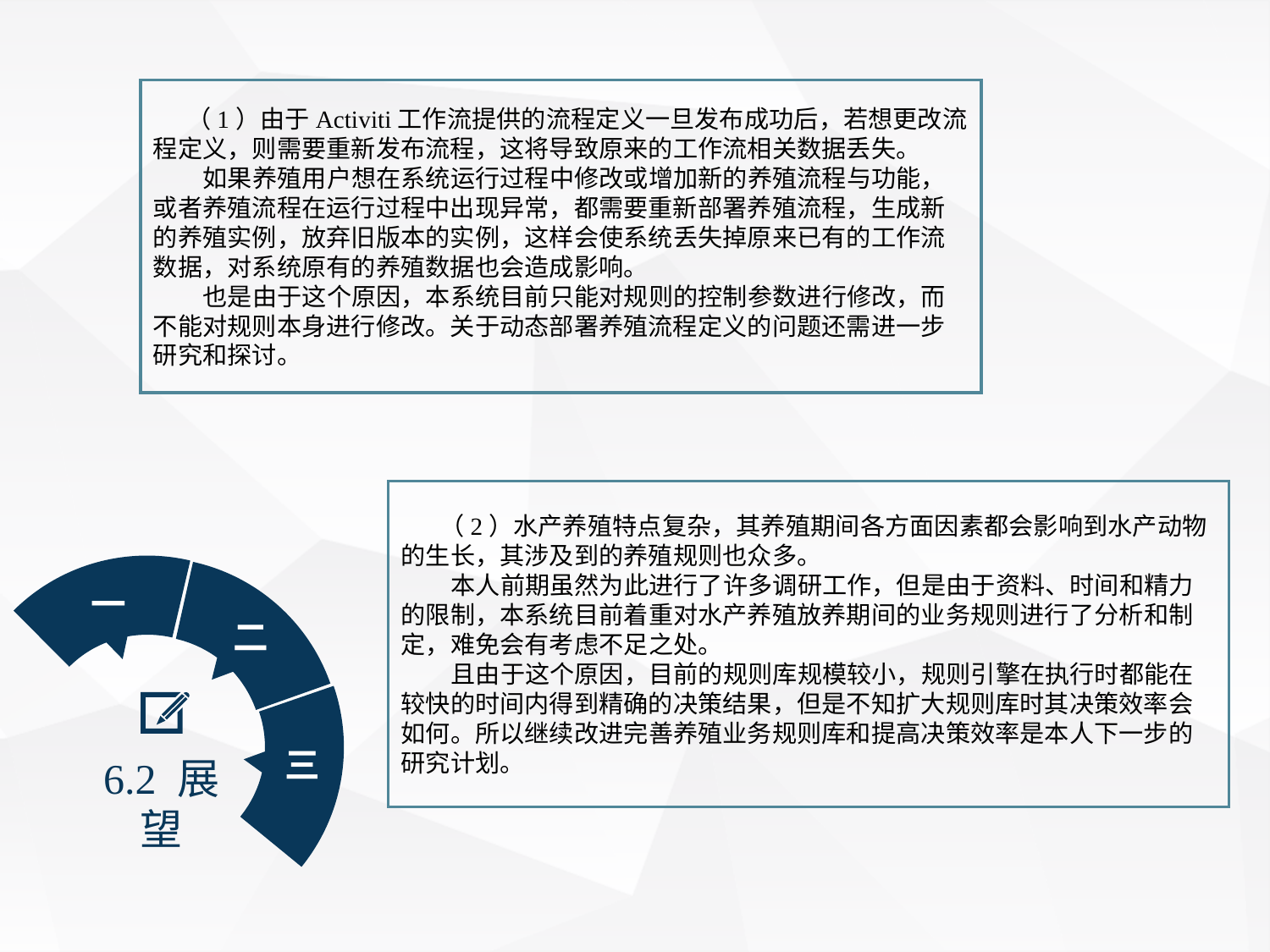

（1）由于Activiti工作流提供的流程定义一旦发布成功后，若想更改流程定义，则需要重新发布流程，这将导致原来的工作流相关数据丢失。
        如果养殖用户想在系统运行过程中修改或增加新的养殖流程与功能，或者养殖流程在运行过程中出现异常，都需要重新部署养殖流程，生成新的养殖实例，放弃旧版本的实例，这样会使系统丢失掉原来已有的工作流数据，对系统原有的养殖数据也会造成影响。
        也是由于这个原因，本系统目前只能对规则的控制参数进行修改，而不能对规则本身进行修改。关于动态部署养殖流程定义的问题还需进一步研究和探讨。
      （2）水产养殖特点复杂，其养殖期间各方面因素都会影响到水产动物的生长，其涉及到的养殖规则也众多。
        本人前期虽然为此进行了许多调研工作，但是由于资料、时间和精力的限制，本系统目前着重对水产养殖放养期间的业务规则进行了分析和制定，难免会有考虑不足之处。
        且由于这个原因，目前的规则库规模较小，规则引擎在执行时都能在较快的时间内得到精确的决策结果，但是不知扩大规则库时其决策效率会如何。所以继续改进完善养殖业务规则库和提高决策效率是本人下一步的研究计划。

一
二

6.2 展望

三